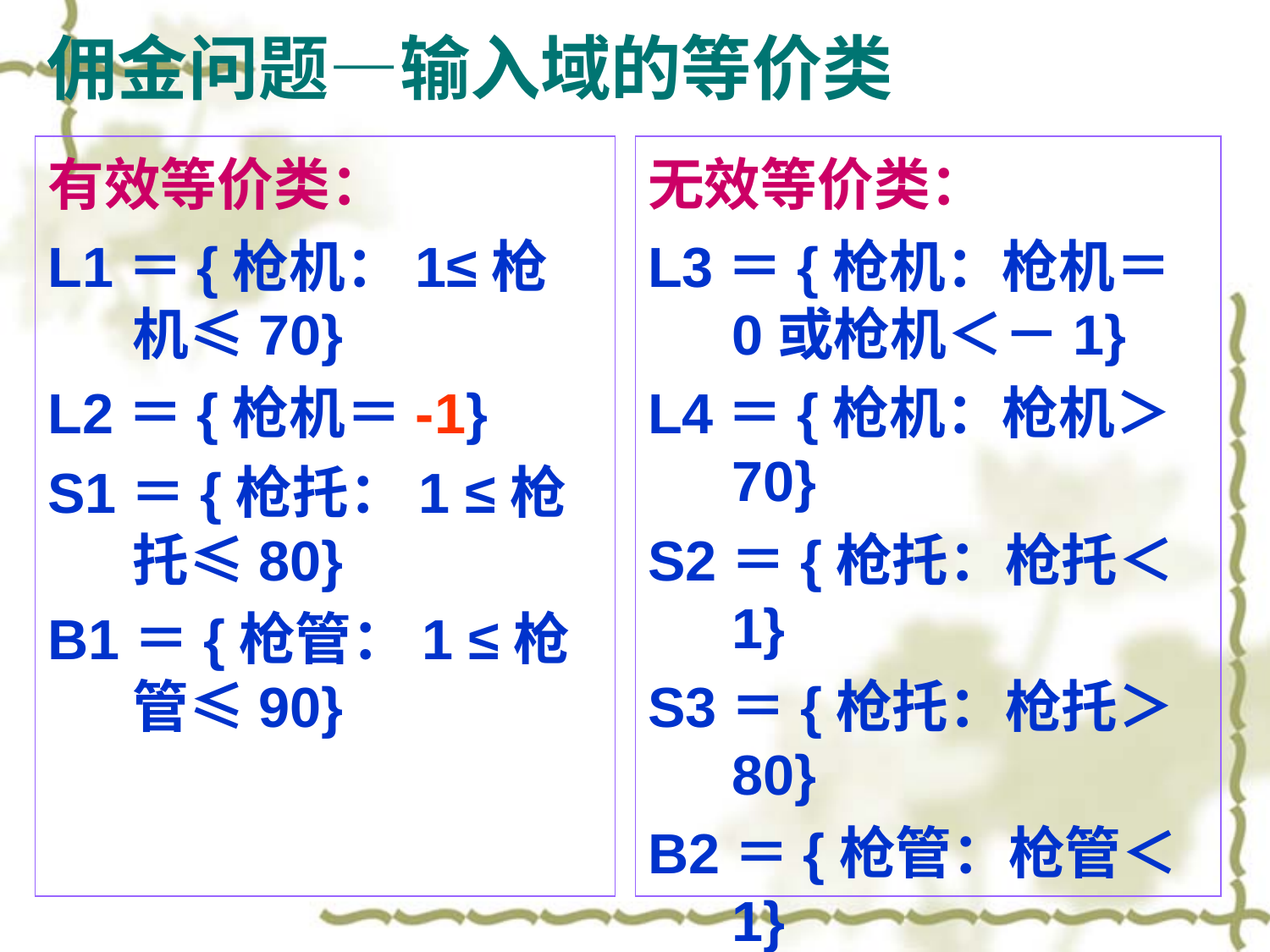

# 佣金问题—输入域的等价类
有效等价类：
L1＝{枪机：1≤枪机≤70}
L2＝{枪机＝-1}
S1＝{枪托：1 ≤枪托≤80}
B1＝{枪管：1 ≤枪管≤90}
无效等价类：
L3＝{枪机：枪机＝0或枪机＜－1}
L4＝{枪机：枪机＞70}
S2＝{枪托：枪托＜1}
S3＝{枪托：枪托＞80}
B2＝{枪管：枪管＜1}
B3＝{枪管：枪管＞90}